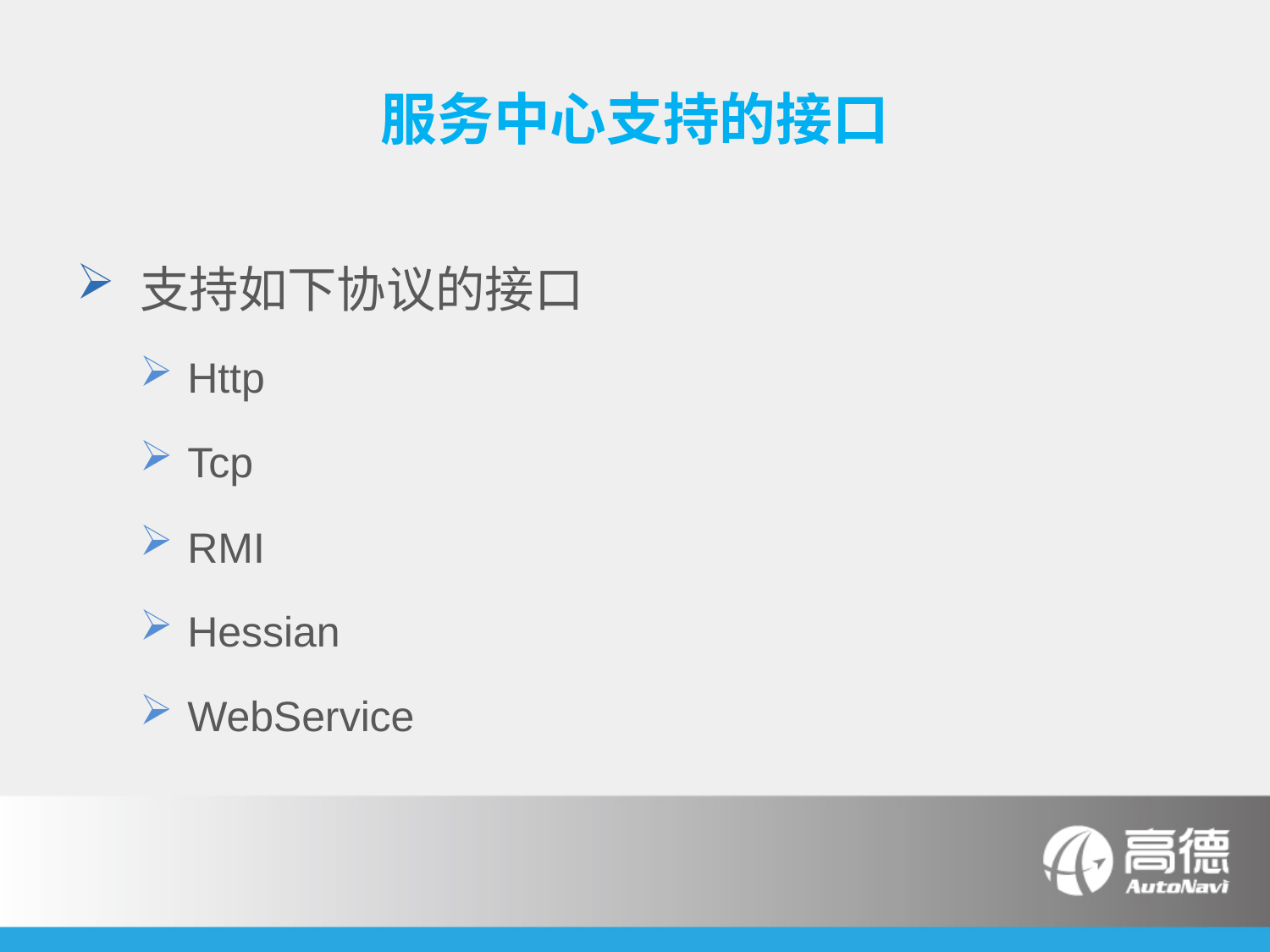

# 服务中心支持的接口
支持如下协议的接口
Http
Tcp
RMI
Hessian
WebService